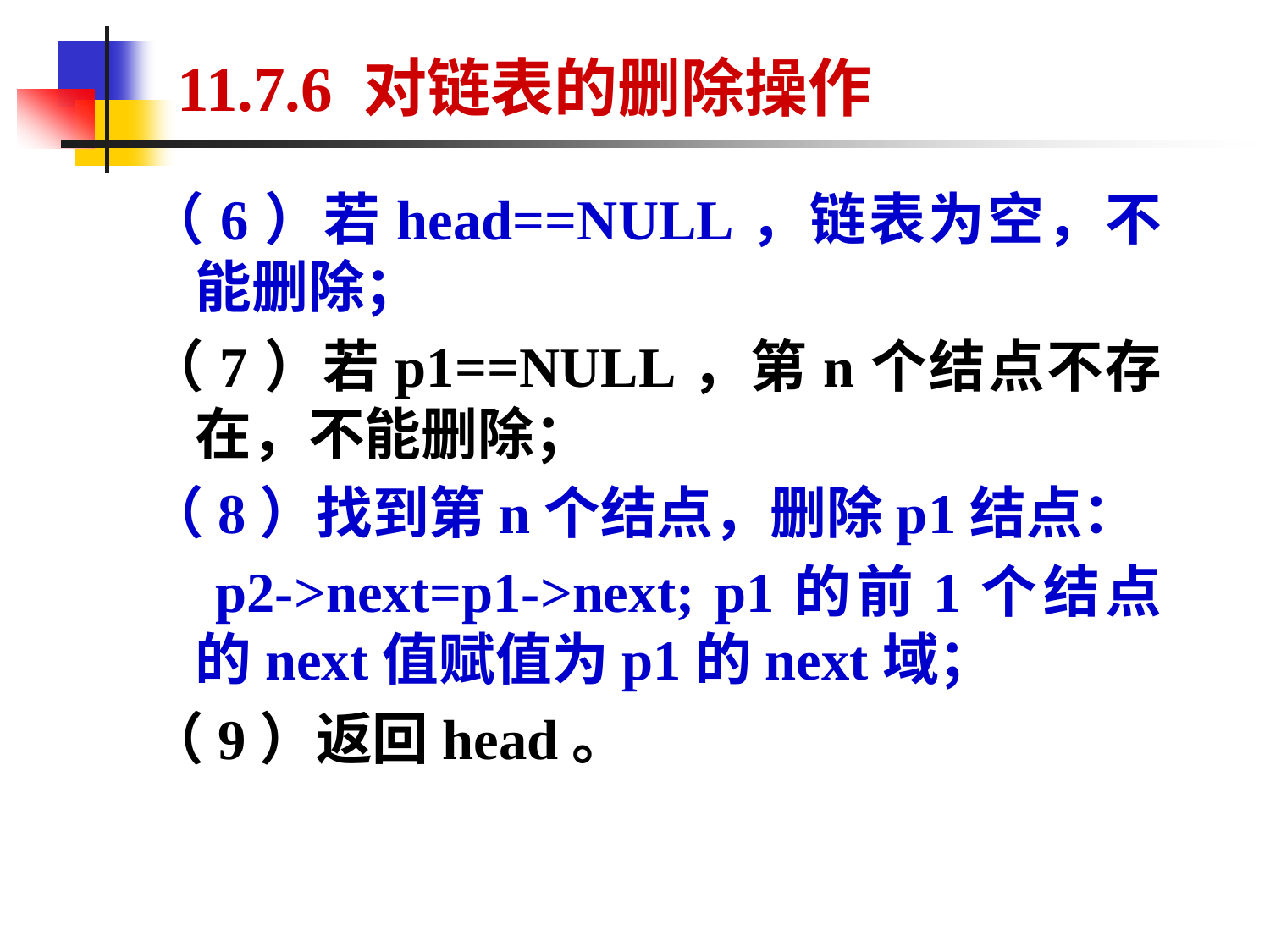

# 11.7.6 对链表的删除操作
（6）若head==NULL，链表为空，不能删除；
（7）若p1==NULL，第n个结点不存在，不能删除；
（8）找到第n个结点，删除p1结点：
	 p2->next=p1->next; p1的前1个结点的next值赋值为p1的next域；
（9）返回head。